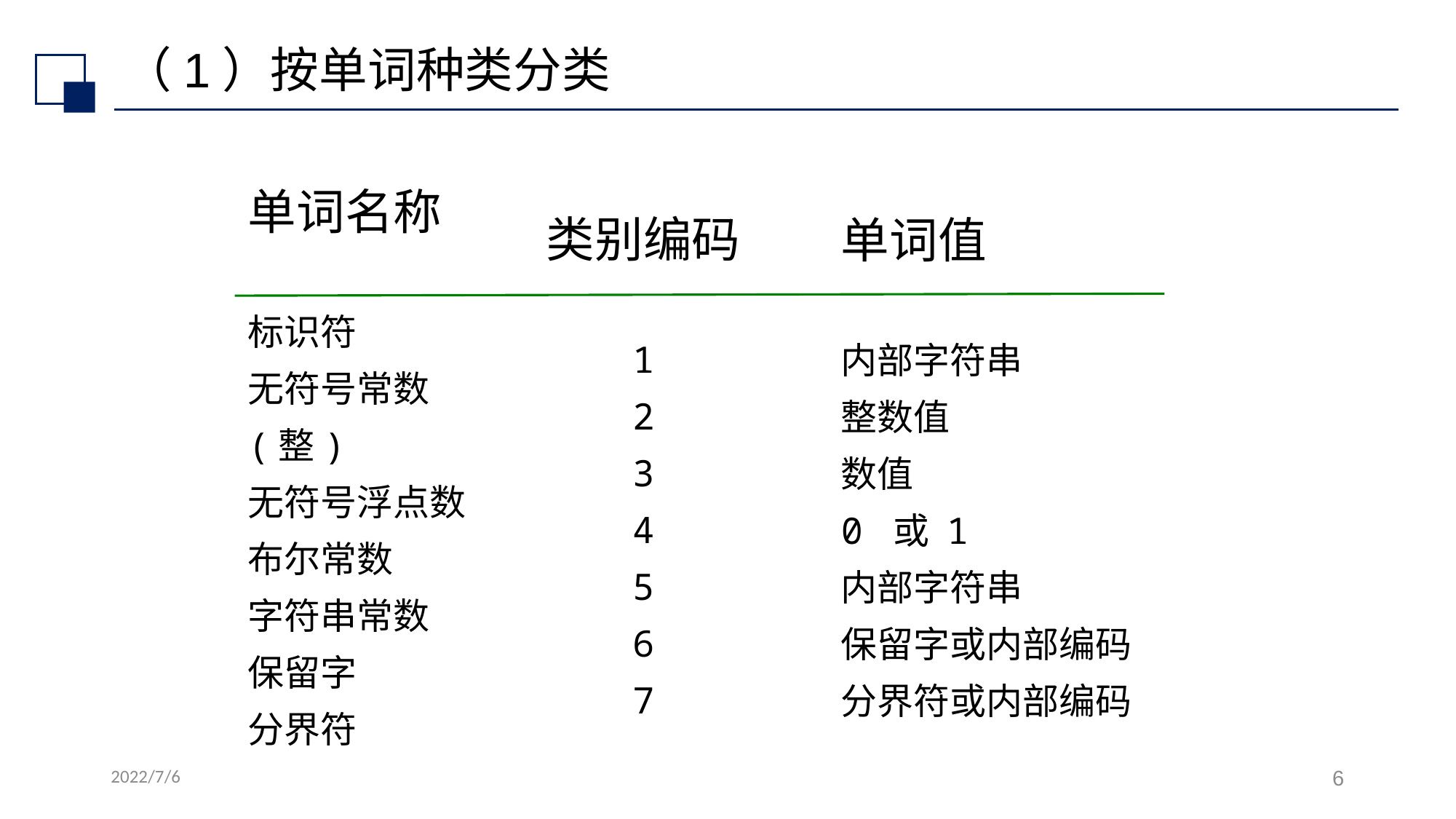

# （1）按单词种类分类

类别编码

1
2
3
4
5
6
7
单词名称

标识符
无符号常数(整)
无符号浮点数
布尔常数
字符串常数
保留字
分界符
单词值

内部字符串
整数值
数值
0 或 1
内部字符串
保留字或内部编码
分界符或内部编码

2022/7/6
6